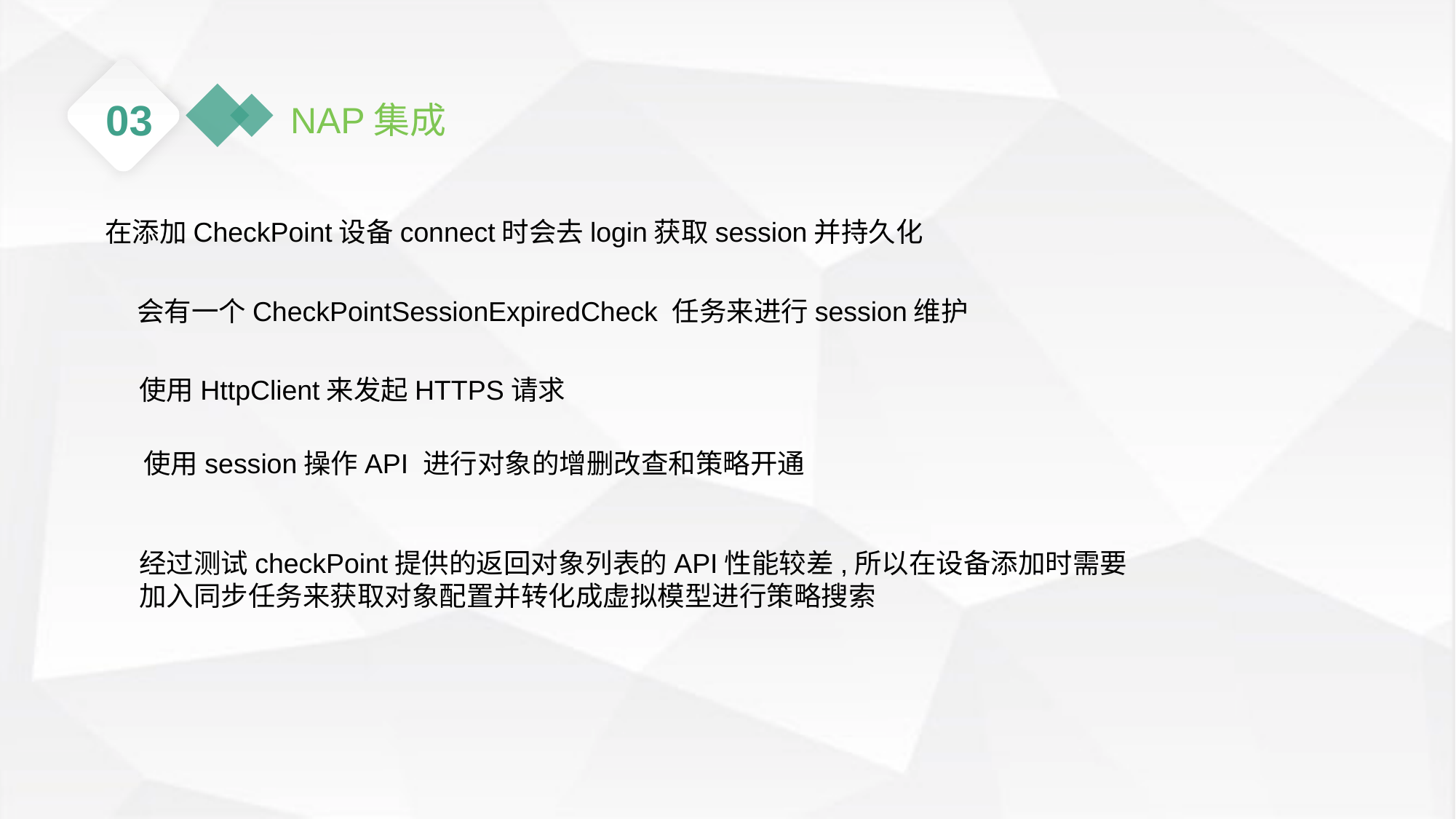

03
NAP集成

在添加CheckPoint设备connect时会去login获取session并持久化
    会有一个CheckPointSessionExpiredCheck 任务来进行session维护

使用HttpClient来发起HTTPS请求
使用session操作API 进行对象的增删改查和策略开通
经过测试checkPoint提供的返回对象列表的API性能较差,所以在设备添加时需要加入同步任务来获取对象配置并转化成虚拟模型进行策略搜索